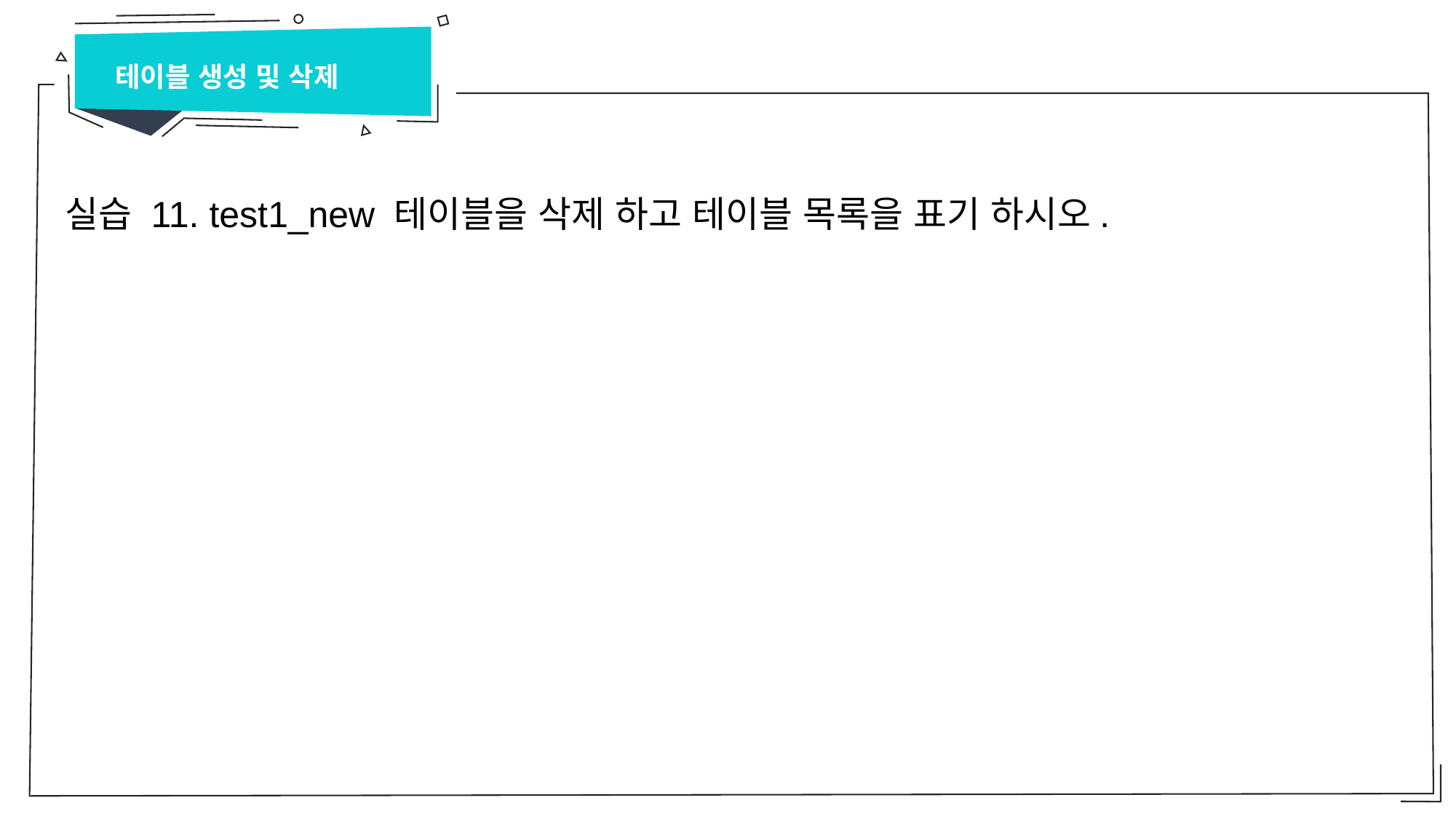

테이블 생성 및 삭제
실습 11. test1_new 테이블을 삭제 하고 테이블 목록을 표기 하시오.